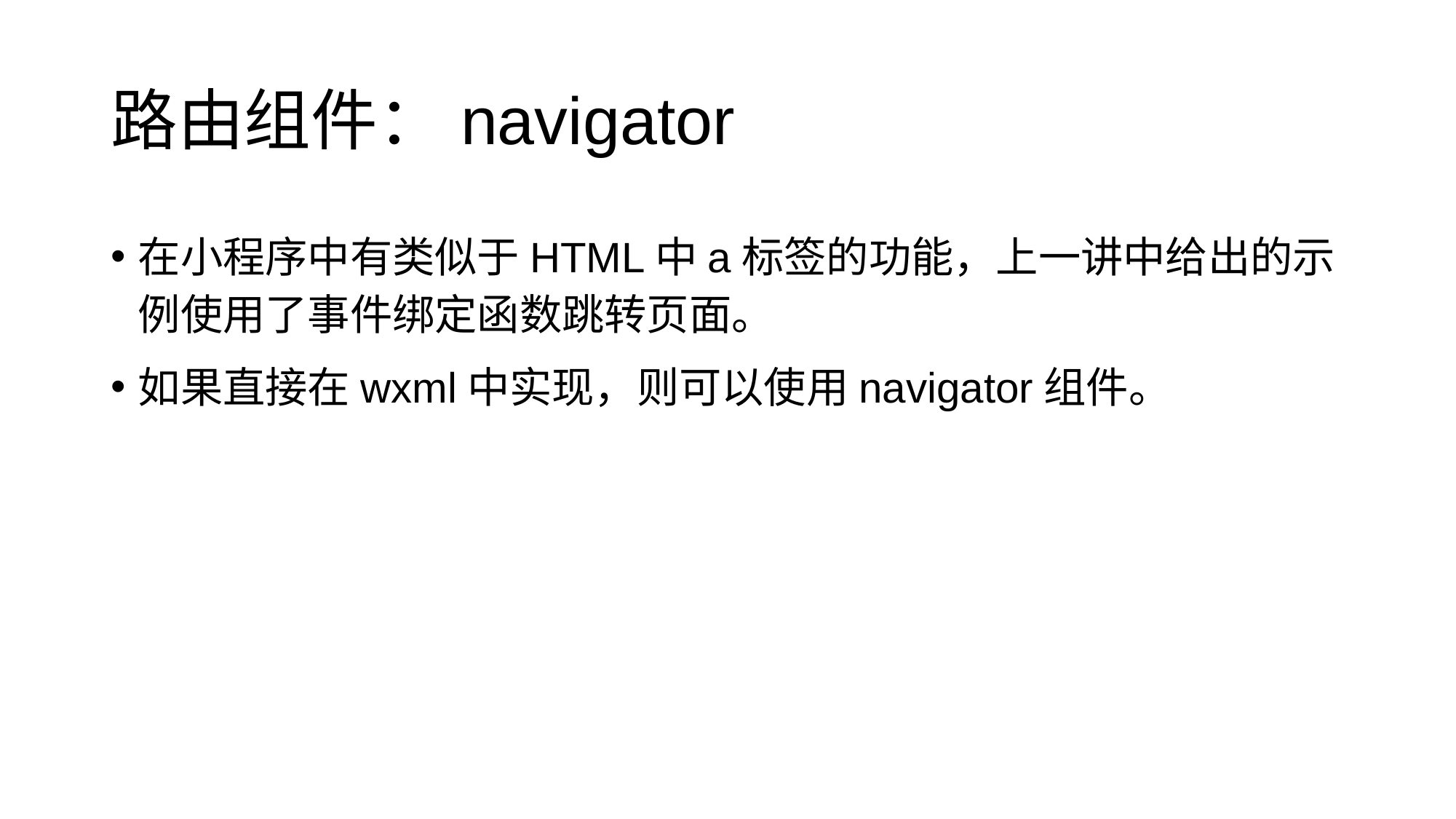

# 路由组件：navigator
在小程序中有类似于HTML中a标签的功能，上一讲中给出的示例使用了事件绑定函数跳转页面。
如果直接在wxml中实现，则可以使用navigator组件。